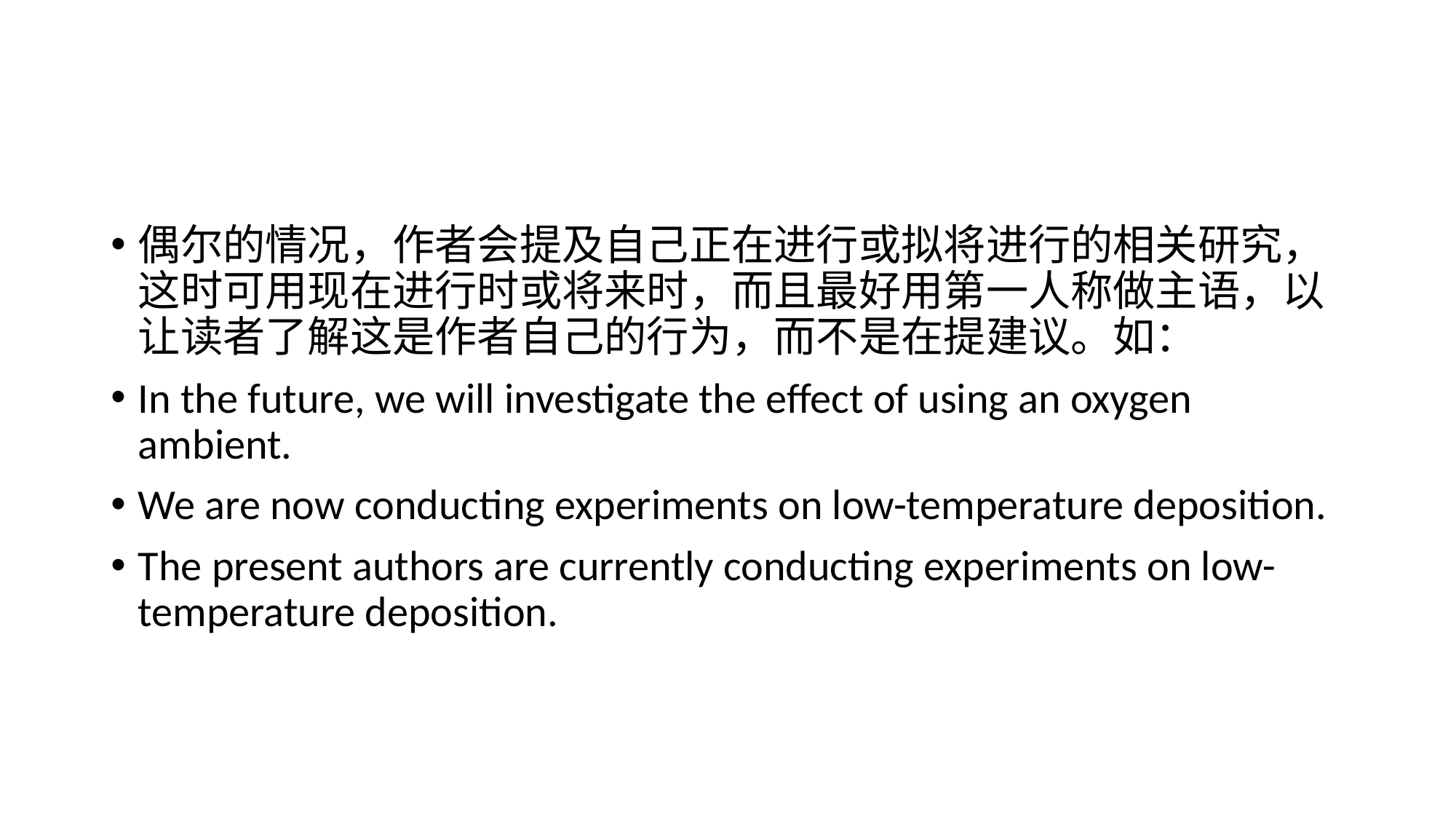

#
偶尔的情况，作者会提及自己正在进行或拟将进行的相关研究，这时可用现在进行时或将来时，而且最好用第一人称做主语，以让读者了解这是作者自己的行为，而不是在提建议。如：
In the future, we will investigate the effect of using an oxygen ambient.
We are now conducting experiments on low-temperature deposition.
The present authors are currently conducting experiments on low-temperature deposition.